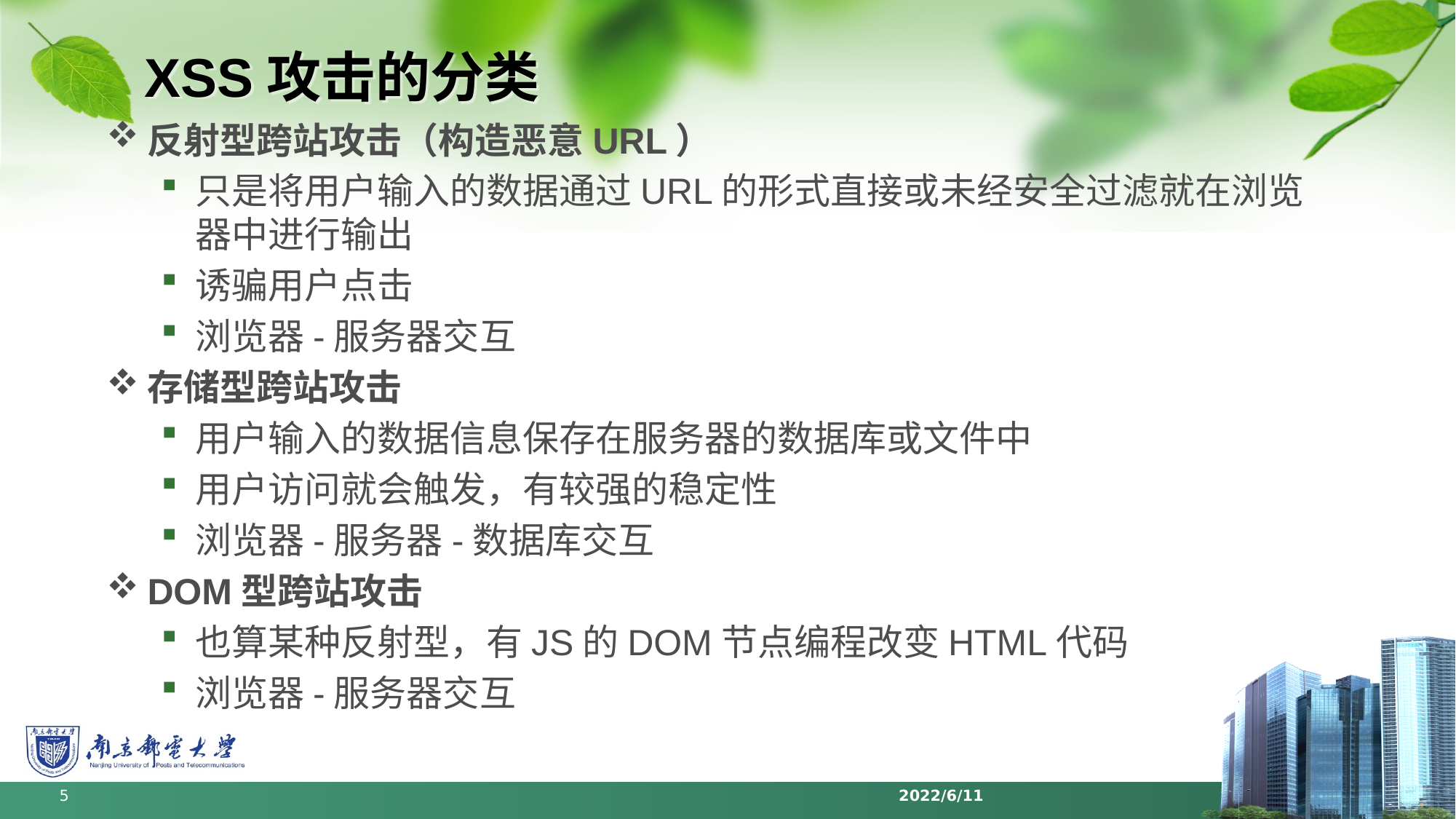

# XSS攻击的分类
反射型跨站攻击（构造恶意URL）
只是将用户输入的数据通过URL的形式直接或未经安全过滤就在浏览器中进行输出
诱骗用户点击
浏览器-服务器交互
存储型跨站攻击
用户输入的数据信息保存在服务器的数据库或文件中
用户访问就会触发，有较强的稳定性
浏览器-服务器-数据库交互
DOM型跨站攻击
也算某种反射型，有JS的DOM节点编程改变HTML代码
浏览器-服务器交互

5
2022/6/11